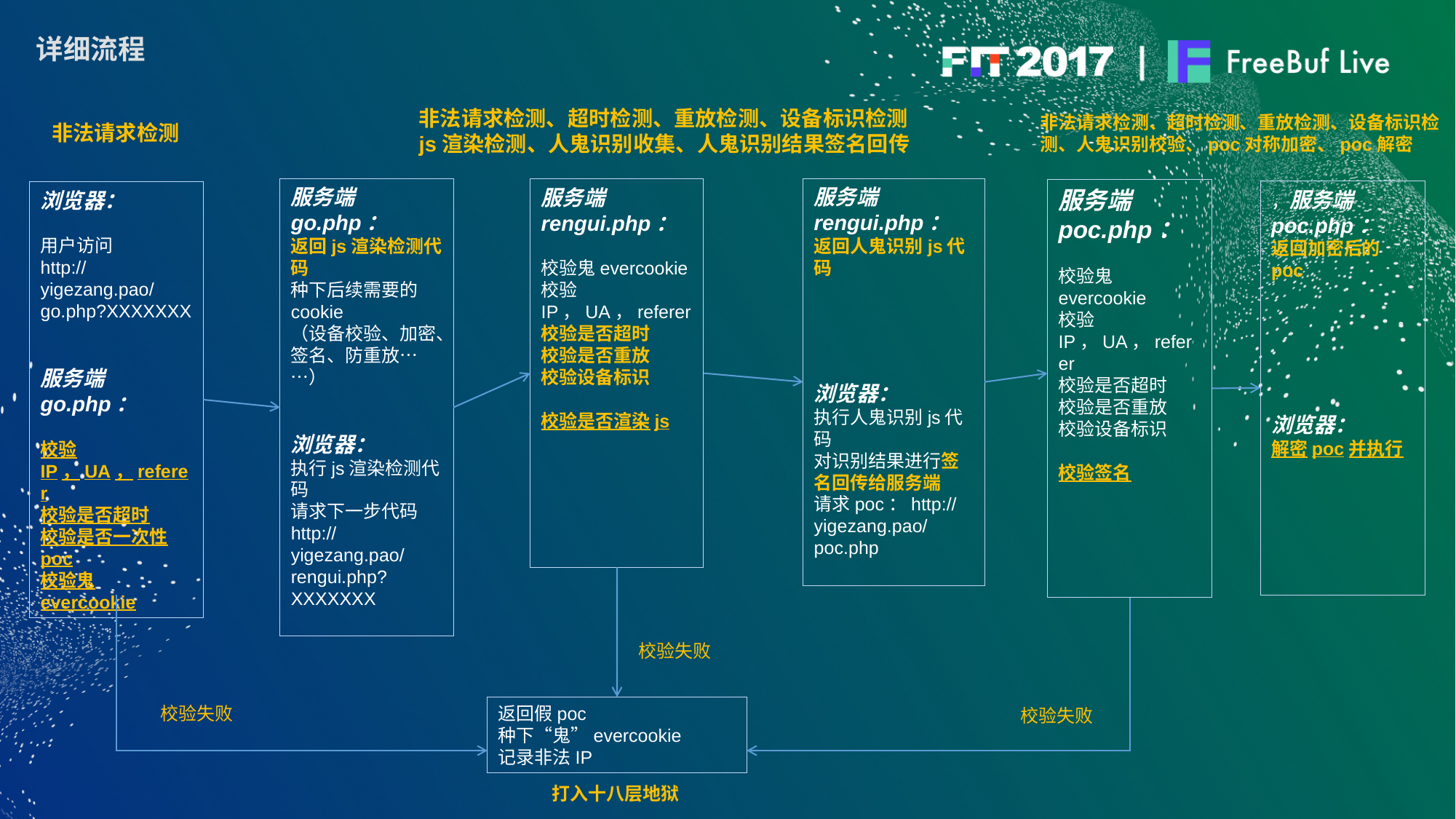

详细流程
非法请求检测、超时检测、重放检测、设备标识检测
js渲染检测、人鬼识别收集、人鬼识别结果签名回传
非法请求检测、超时检测、重放检测、设备标识检测、人鬼识别校验、poc对称加密、poc解密
非法请求检测
服务端rengui.php：
返回人鬼识别js代码

浏览器：
执行人鬼识别js代码
对识别结果进行签名回传给服务端
请求poc：http://yigezang.pao/poc.php

服务端go.php：
返回js渲染检测代码
种下后续需要的cookie
（设备校验、加密、签名、防重放……）

浏览器：
执行js渲染检测代码
请求下一步代码http://yigezang.pao/rengui.php?XXXXXXX

服务端rengui.php：

校验鬼evercookie
校验IP，UA，referer
校验是否超时
校验是否重放
校验设备标识

校验是否渲染js

服务端poc.php：

校验鬼evercookie
校验IP，UA，referer
校验是否超时
校验是否重放
校验设备标识

校验签名

，服务端poc.php：
返回加密后的poc

浏览器：
解密poc并执行

浏览器：

用户访问
http://yigezang.pao/go.php?XXXXXXX

服务端go.php：

校验IP，UA，referer
校验是否超时
校验是否一次性poc
校验鬼evercookie
校验失败
校验失败
返回假poc
种下“鬼”evercookie
记录非法IP
校验失败
打入十八层地狱